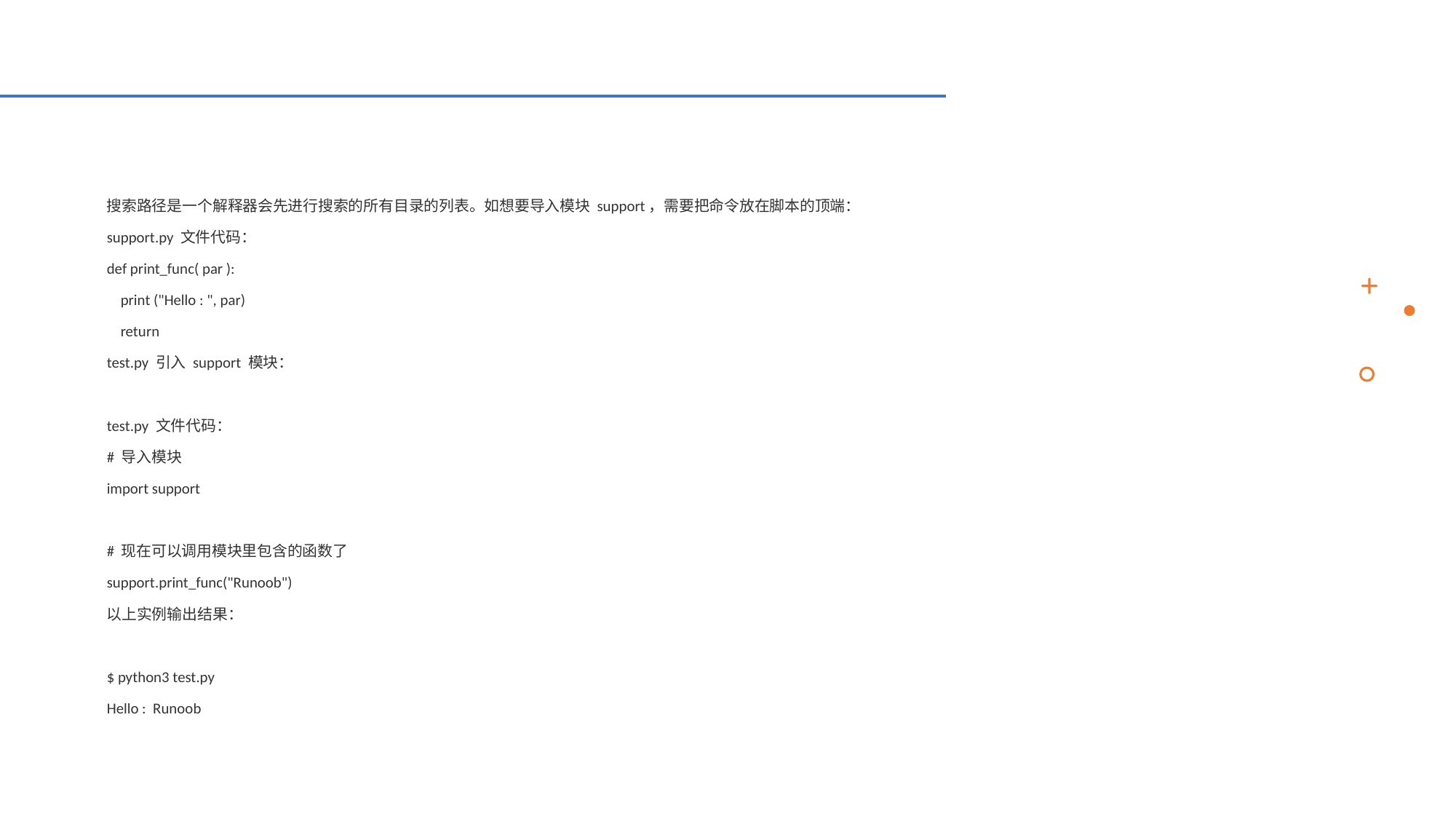

搜索路径是一个解释器会先进行搜索的所有目录的列表。如想要导入模块 support，需要把命令放在脚本的顶端：
support.py 文件代码：
def print_func( par ):
    print ("Hello : ", par)
    return
test.py 引入 support 模块：

test.py 文件代码：
# 导入模块
import support

# 现在可以调用模块里包含的函数了
support.print_func("Runoob")
以上实例输出结果：

$ python3 test.py
Hello :  Runoob